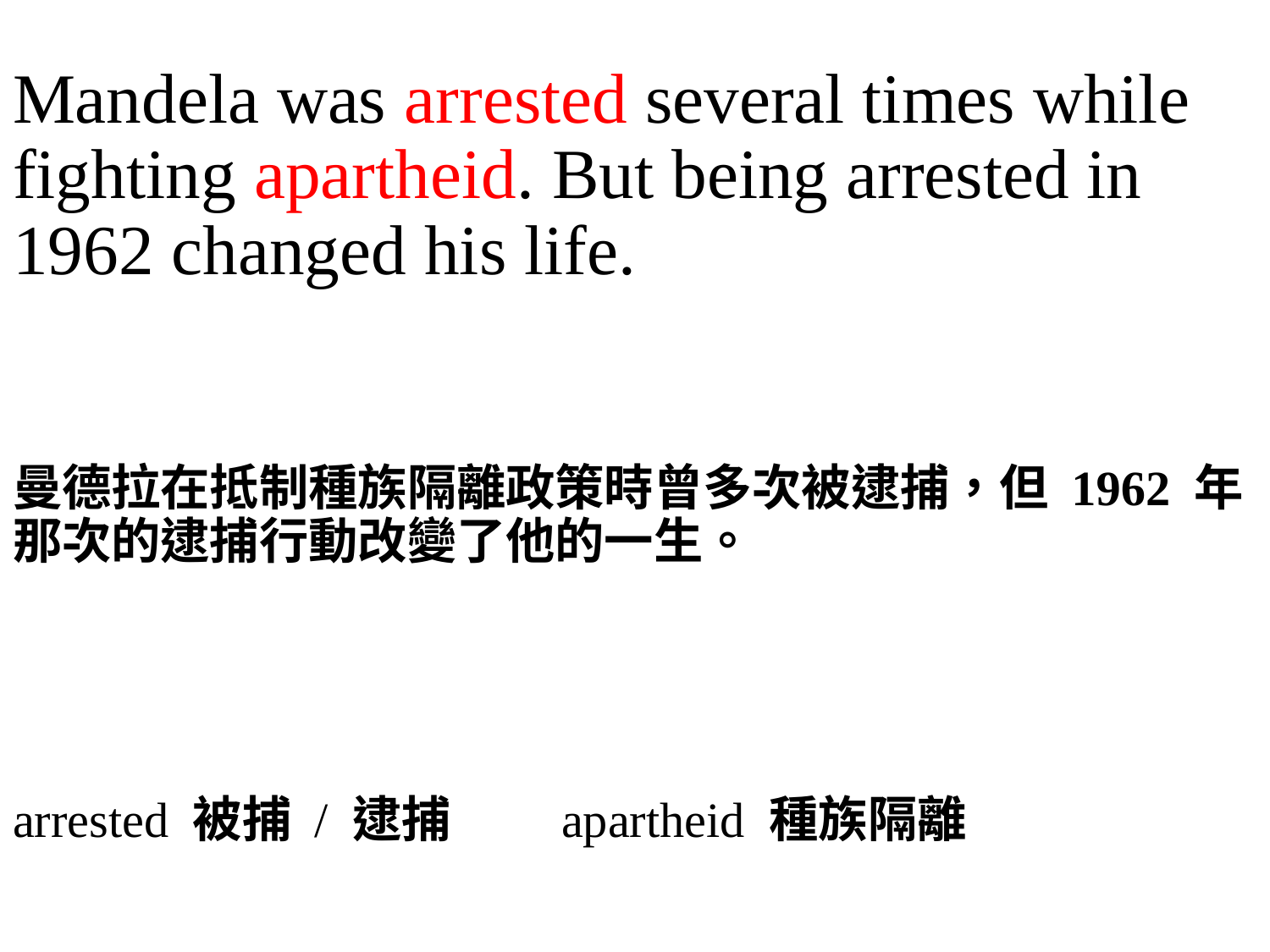

Mandela was arrested several times while fighting apartheid. But being arrested in 1962 changed his life.

曼德拉在抵制種族隔離政策時曾多次被逮捕，但 1962 年那次的逮捕行動改變了他的一生。

arrested 被捕 / 逮捕　　apartheid 種族隔離